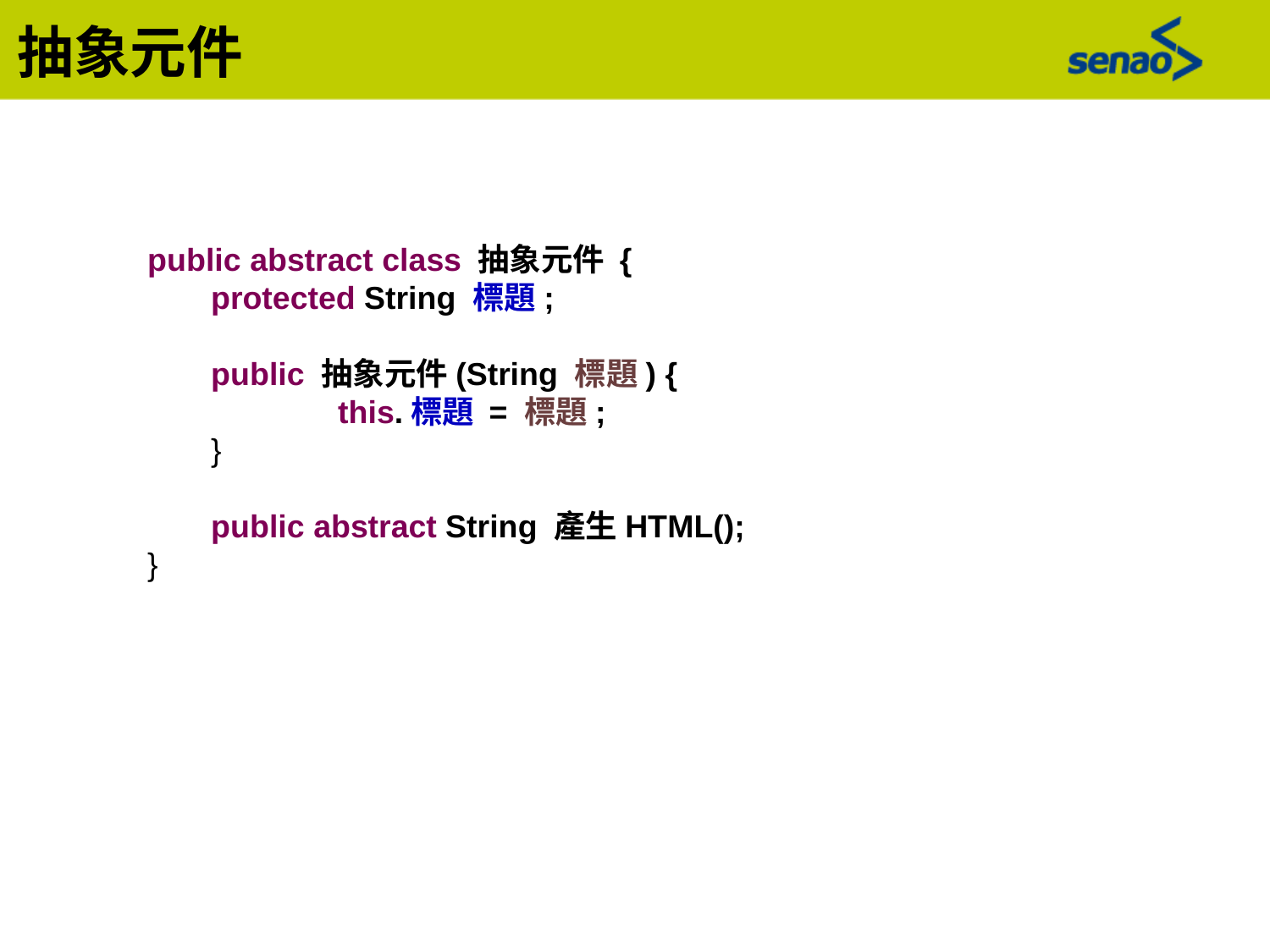

抽象元件
public abstract class 抽象元件 {
protected String 標題;

public 抽象元件(String 標題) {
	this.標題 = 標題;
}

public abstract String 產生HTML();
}